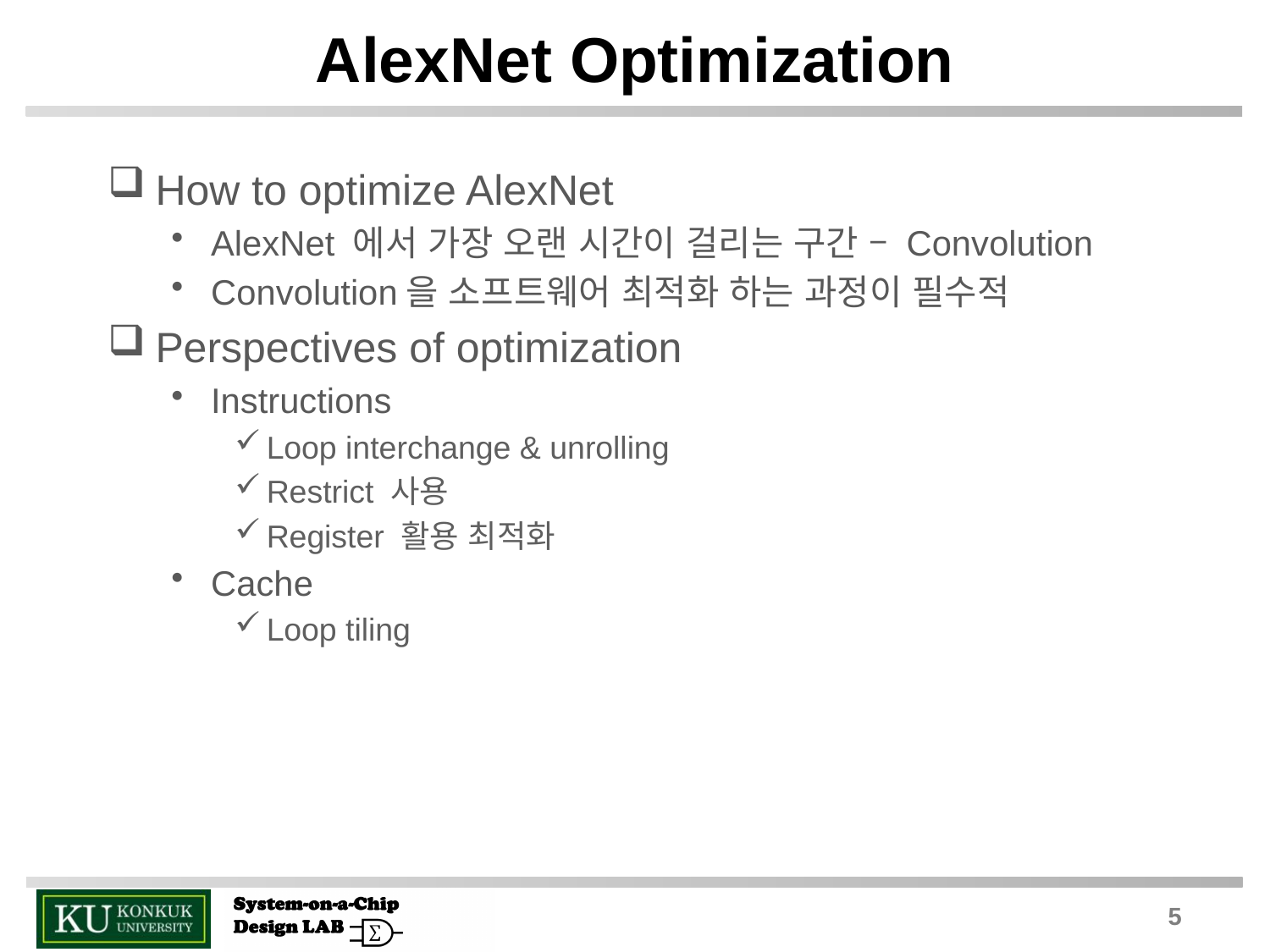

# AlexNet Optimization
How to optimize AlexNet
AlexNet 에서 가장 오랜 시간이 걸리는 구간 – Convolution
Convolution을 소프트웨어 최적화 하는 과정이 필수적
Perspectives of optimization
Instructions
Loop interchange & unrolling
Restrict 사용
Register 활용 최적화
Cache
Loop tiling

5